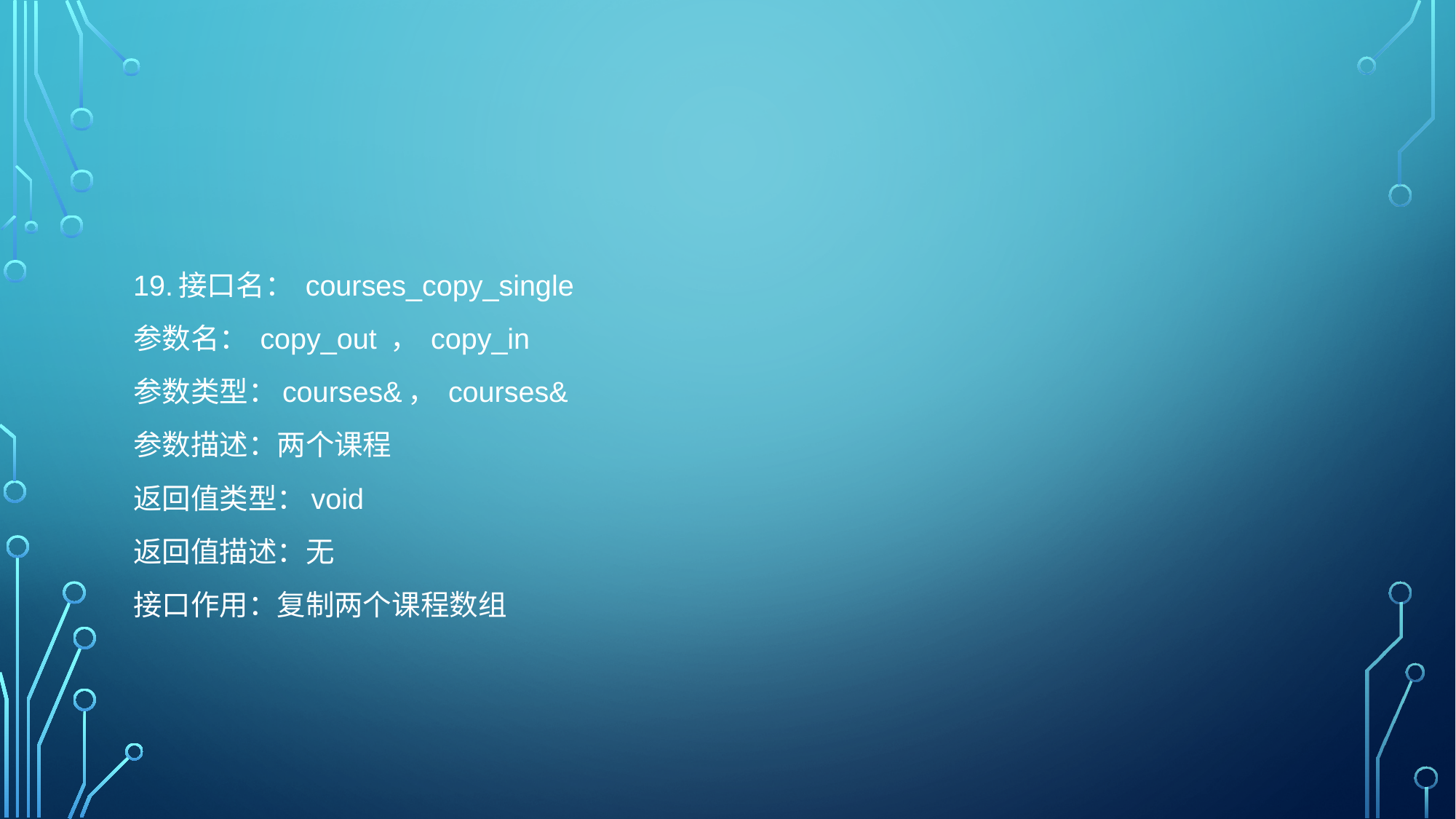

#

19.接口名： courses_copy_single
参数名： copy_out ， copy_in
参数类型：courses&， courses&
参数描述：两个课程
返回值类型：void
返回值描述：无
接口作用：复制两个课程数组